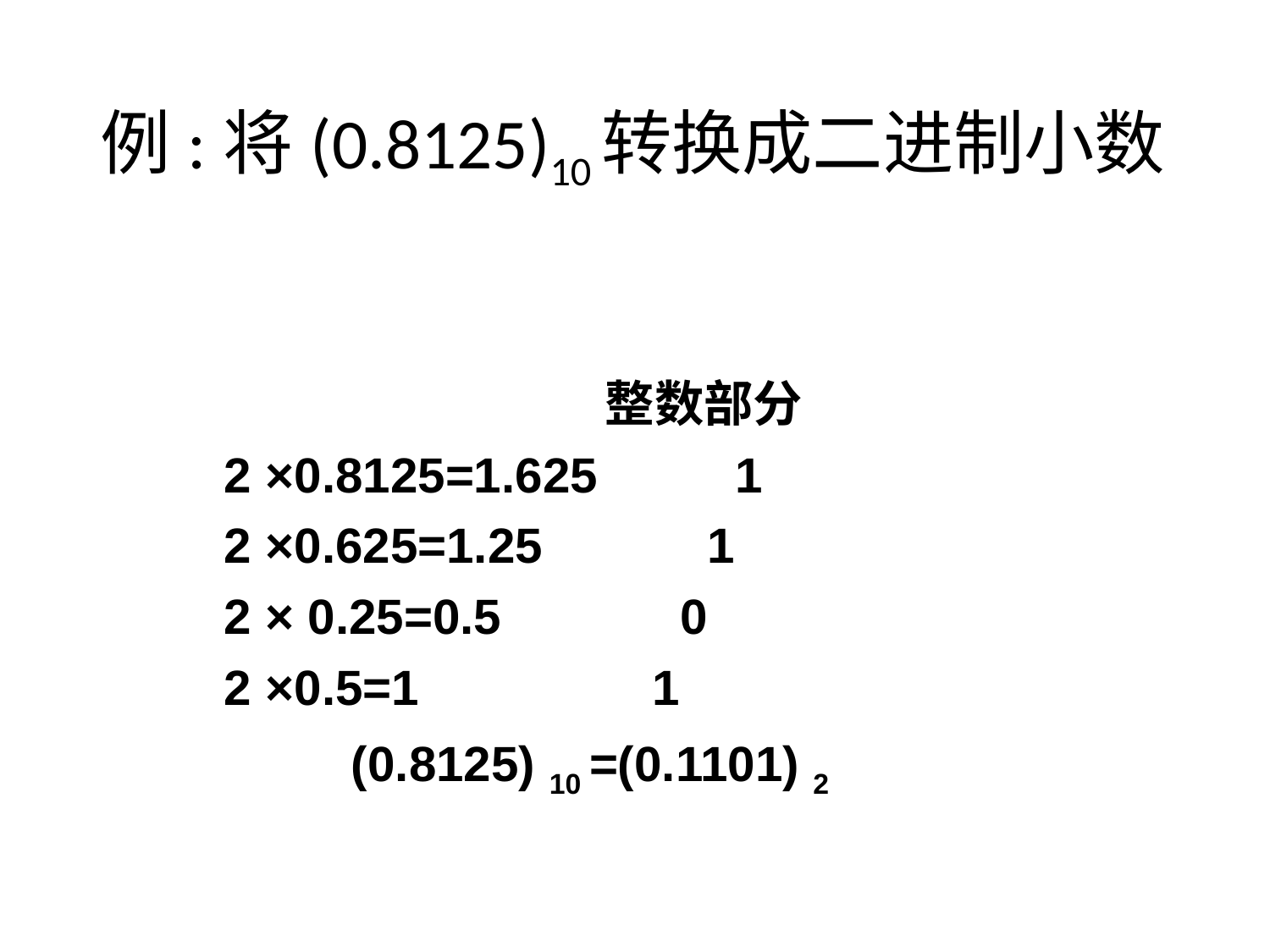

# 例:将(0.8125)10转换成二进制小数

                    		整数部分
	2 ×0.8125=1.625          1
	2 ×0.625=1.25            1
	2 × 0.25=0.5             0
	2 ×0.5=1                 1
		(0.8125) 10 =(0.1101) 2